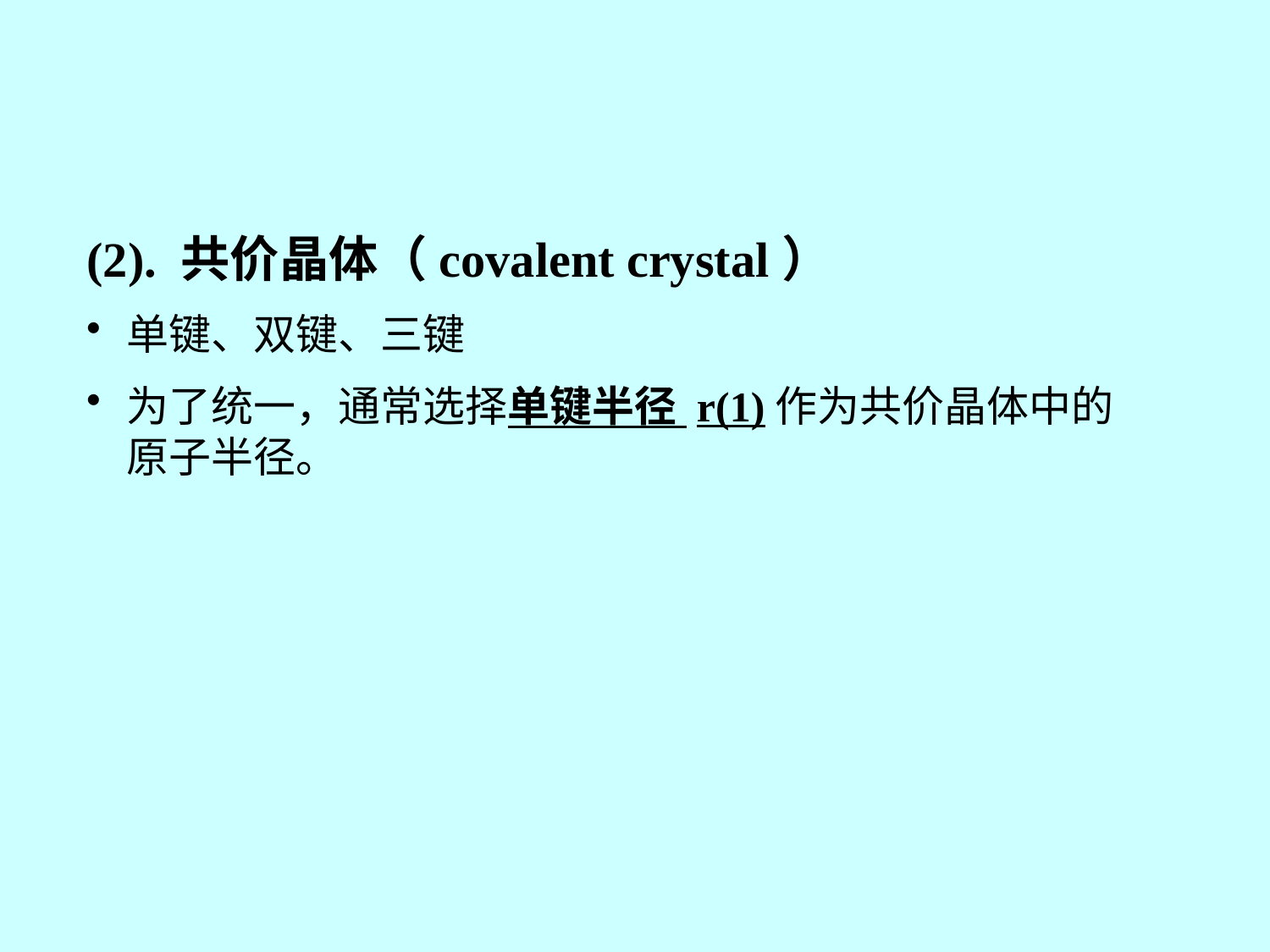

(2). 共价晶体（covalent crystal）
单键、双键、三键
为了统一，通常选择单键半径 r(1)作为共价晶体中的原子半径。